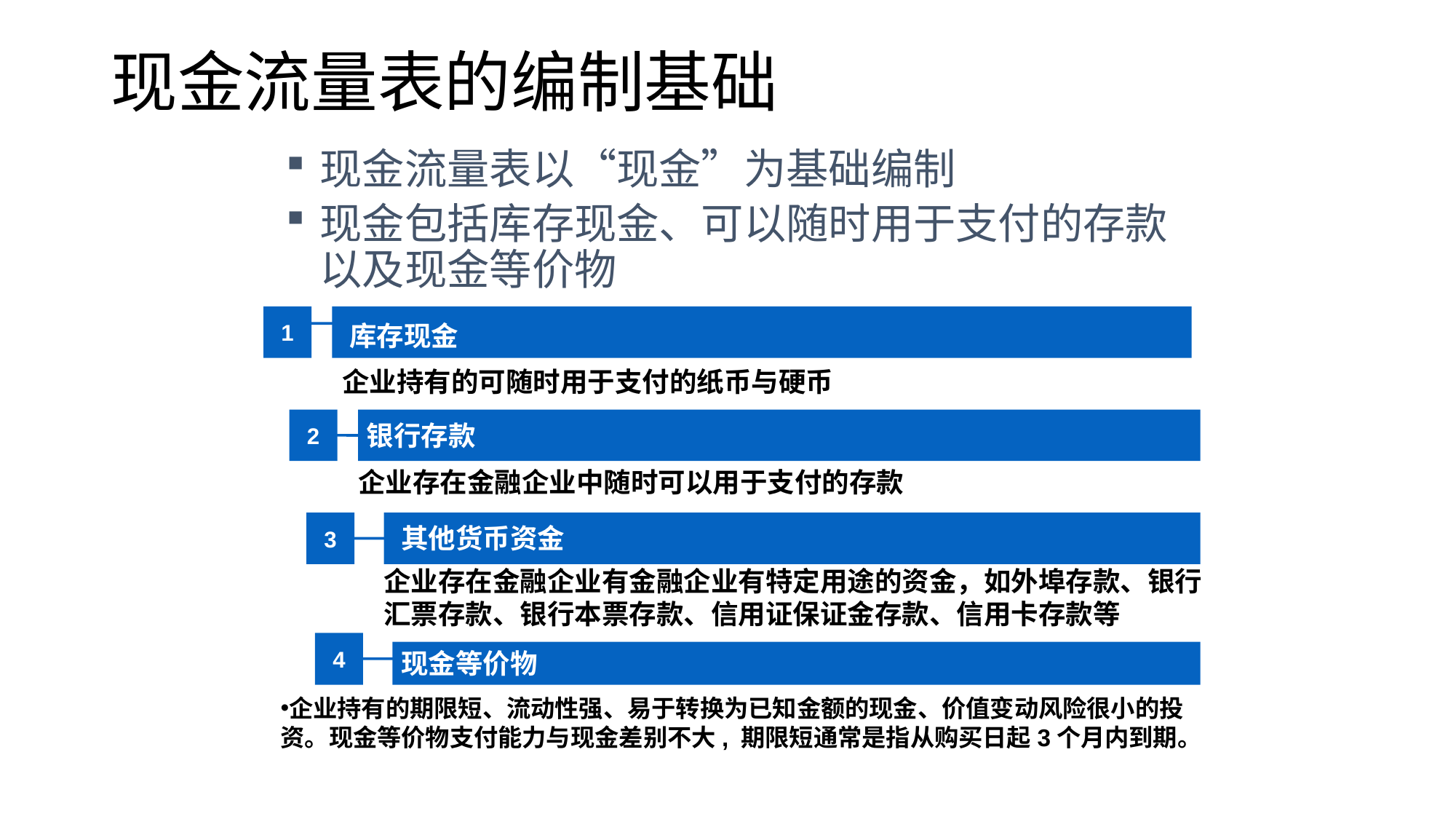

# 现金流量表的编制基础
现金流量表以“现金”为基础编制
现金包括库存现金、可以随时用于支付的存款以及现金等价物
1

库存现金

企业持有的可随时用于支付的纸币与硬币
2

银行存款

企业存在金融企业中随时可以用于支付的存款
3

其他货币资金

企业存在金融企业有金融企业有特定用途的资金，如外埠存款、银行汇票存款、银行本票存款、信用证保证金存款、信用卡存款等
4

现金等价物

企业持有的期限短、流动性强、易于转换为已知金额的现金、价值变动风险很小的投资。现金等价物支付能力与现金差别不大, 期限短通常是指从购买日起3个月内到期。
2023/3/30
15